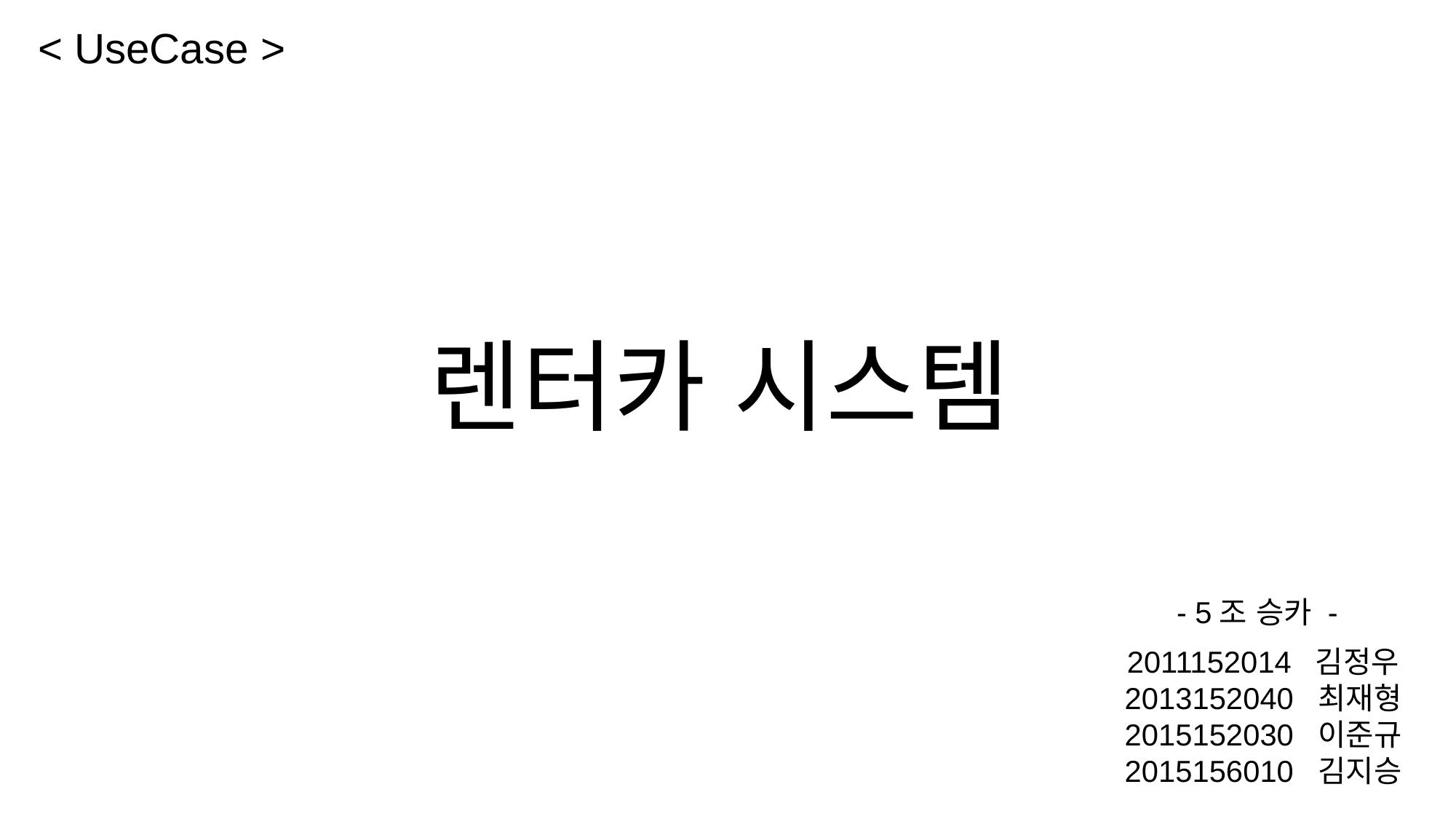

< UseCase >
렌터카 시스템
 - 5조 승카 -
2011152014  김정우
2013152040  최재형
2015152030  이준규
2015156010  김지승